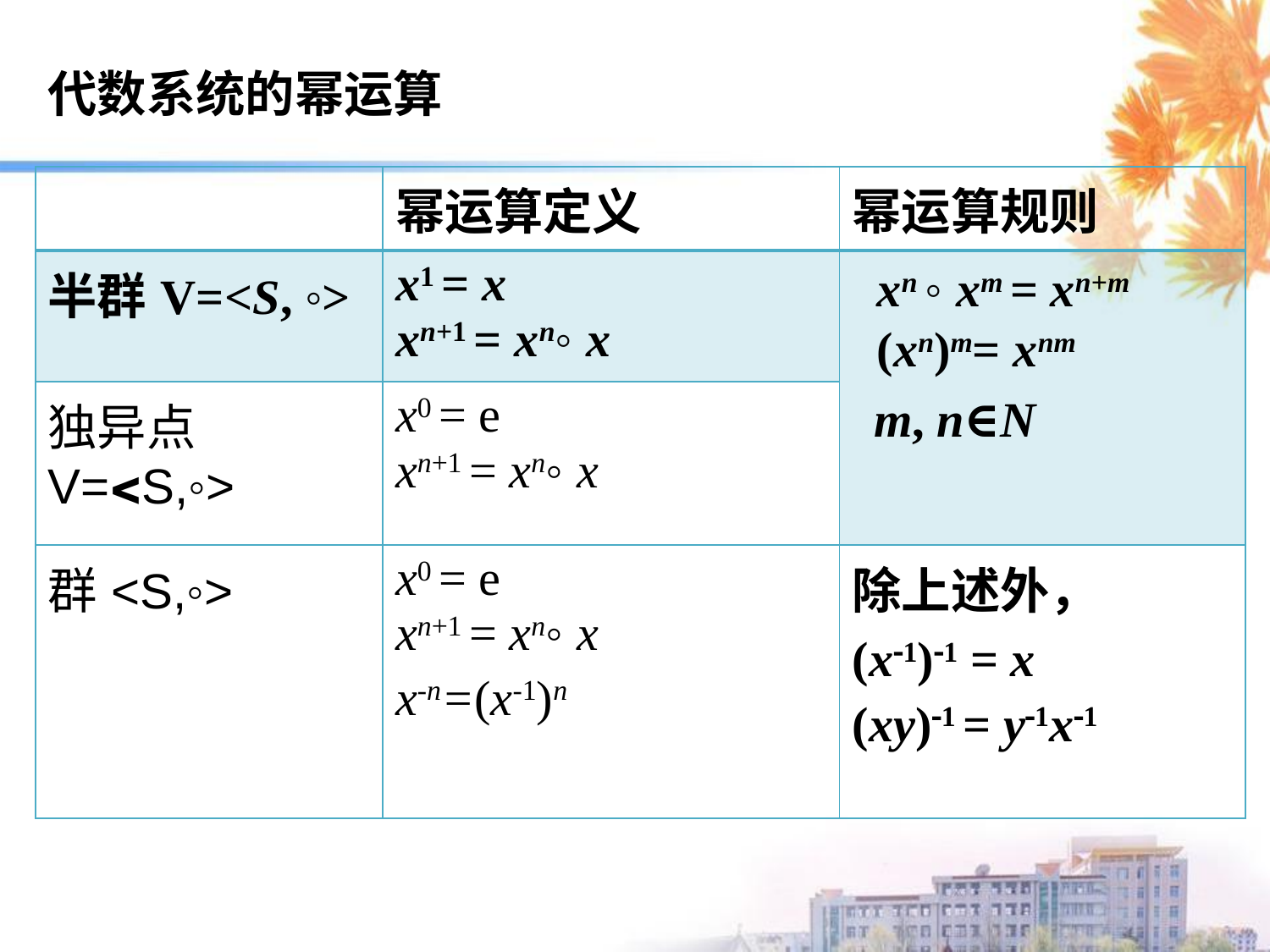

代数系统的幂运算
|  | 幂运算定义 | 幂运算规则 |
| --- | --- | --- |
| 半群V=<S, ◦> | x1 = x xn+1 = xn◦ x | xn ◦ xm = xn+m (xn)m= xnm m, n∈N |
| 独异点V=<S,◦> | x0 = e xn+1 = xn◦ x |  |
| 群<S,◦> | x0 = e xn+1 = xn◦ x x-n=(x-1)n | 除上述外， (x−1)−1 = x (xy)−1 = y−1x−1 |